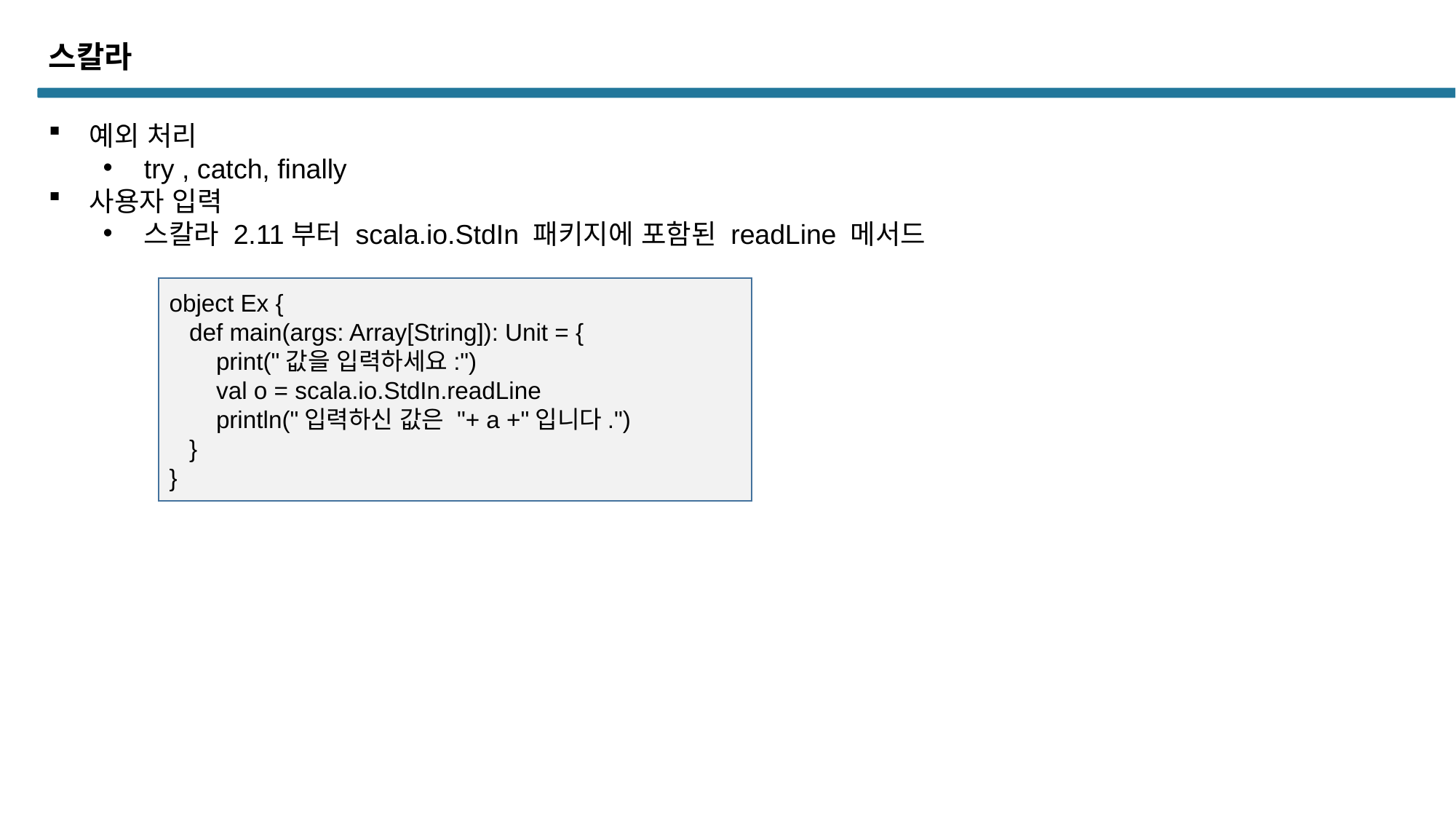

스칼라
예외 처리
try , catch, finally
사용자 입력
스칼라 2.11부터 scala.io.StdIn 패키지에 포함된 readLine 메서드
object Ex {
   def main(args: Array[String]): Unit = {
       print("값을 입력하세요:")
       val o = scala.io.StdIn.readLine
       println("입력하신 값은 "+ a +"입니다.")
   }
}